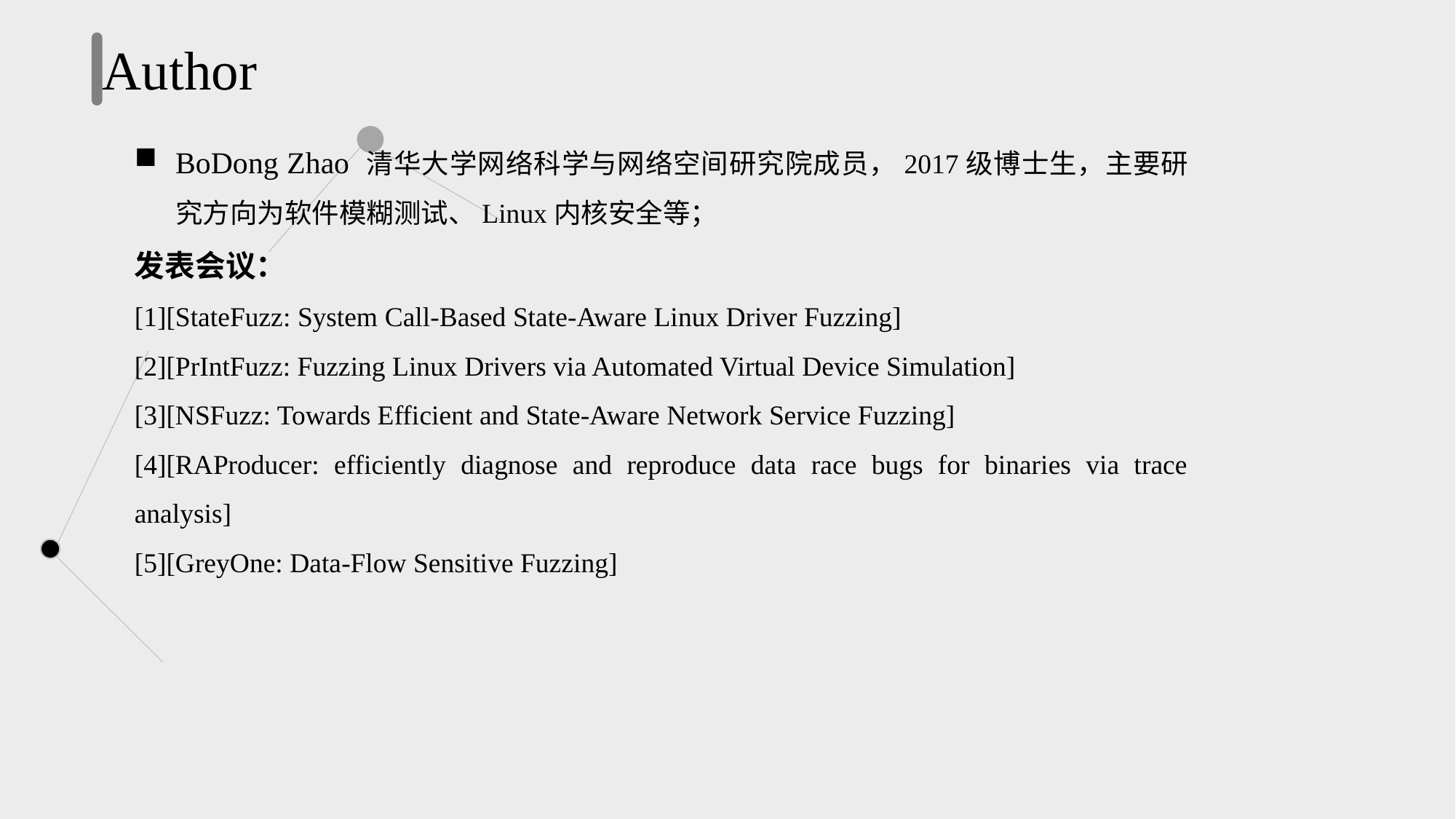

Author

BoDong Zhao 清华大学网络科学与网络空间研究院成员，2017级博士生，主要研究方向为软件模糊测试、Linux内核安全等；
发表会议：
[1][StateFuzz: System Call-Based State-Aware Linux Driver Fuzzing]
[2][PrIntFuzz: Fuzzing Linux Drivers via Automated Virtual Device Simulation]
[3][NSFuzz: Towards Efficient and State-Aware Network Service Fuzzing]
[4][RAProducer: efficiently diagnose and reproduce data race bugs for binaries via trace analysis]
[5][GreyOne: Data-Flow Sensitive Fuzzing]